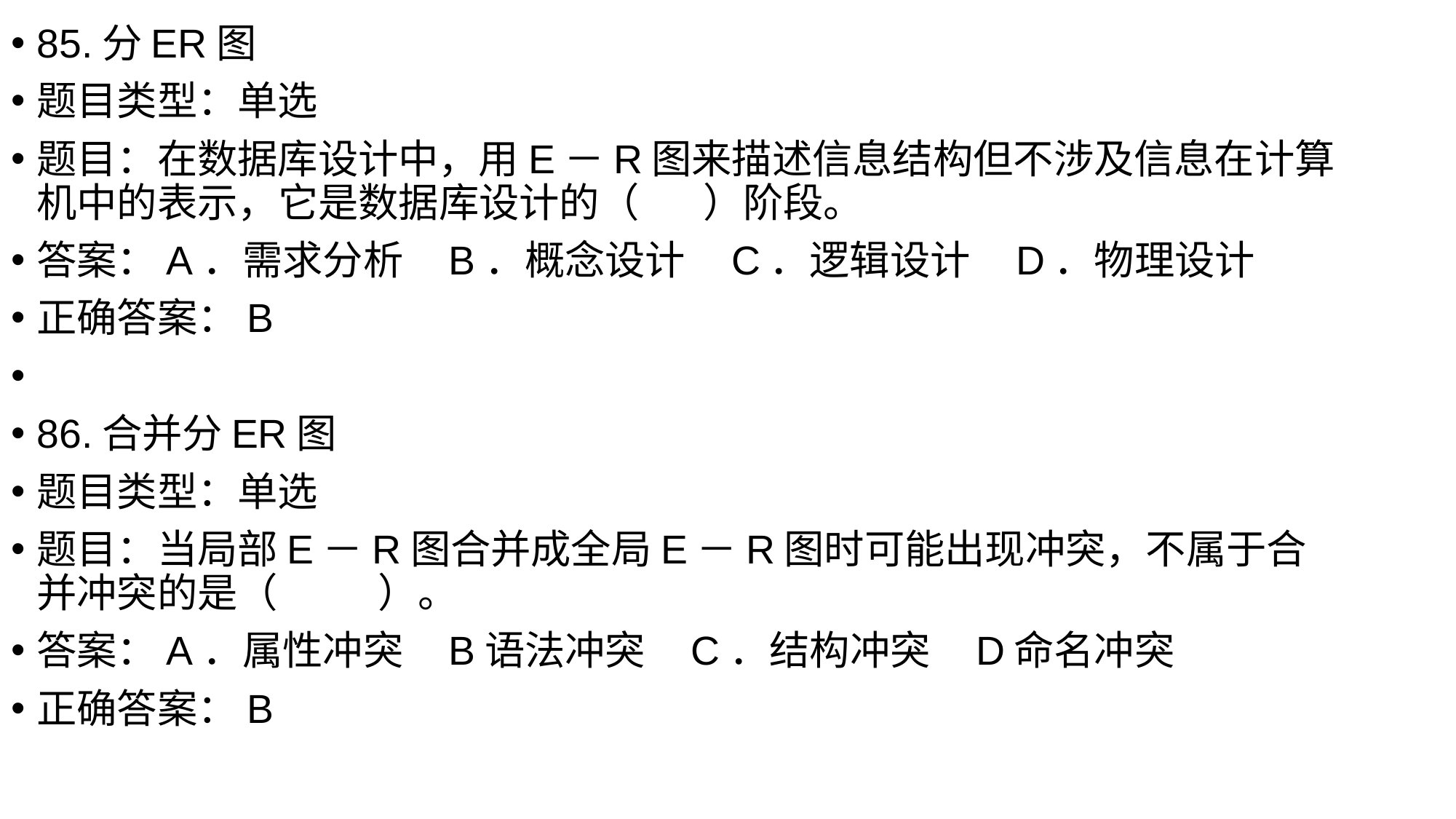

85.分ER图
题目类型：单选
题目：在数据库设计中，用E－R图来描述信息结构但不涉及信息在计算机中的表示，它是数据库设计的（       ）阶段。
答案：A．需求分析    B．概念设计    C．逻辑设计    D．物理设计
正确答案：B

86.合并分ER图
题目类型：单选
题目：当局部E－R图合并成全局E－R图时可能出现冲突，不属于合并冲突的是（           ）。
答案：A．属性冲突    B语法冲突    C．结构冲突    D命名冲突
正确答案：B

#